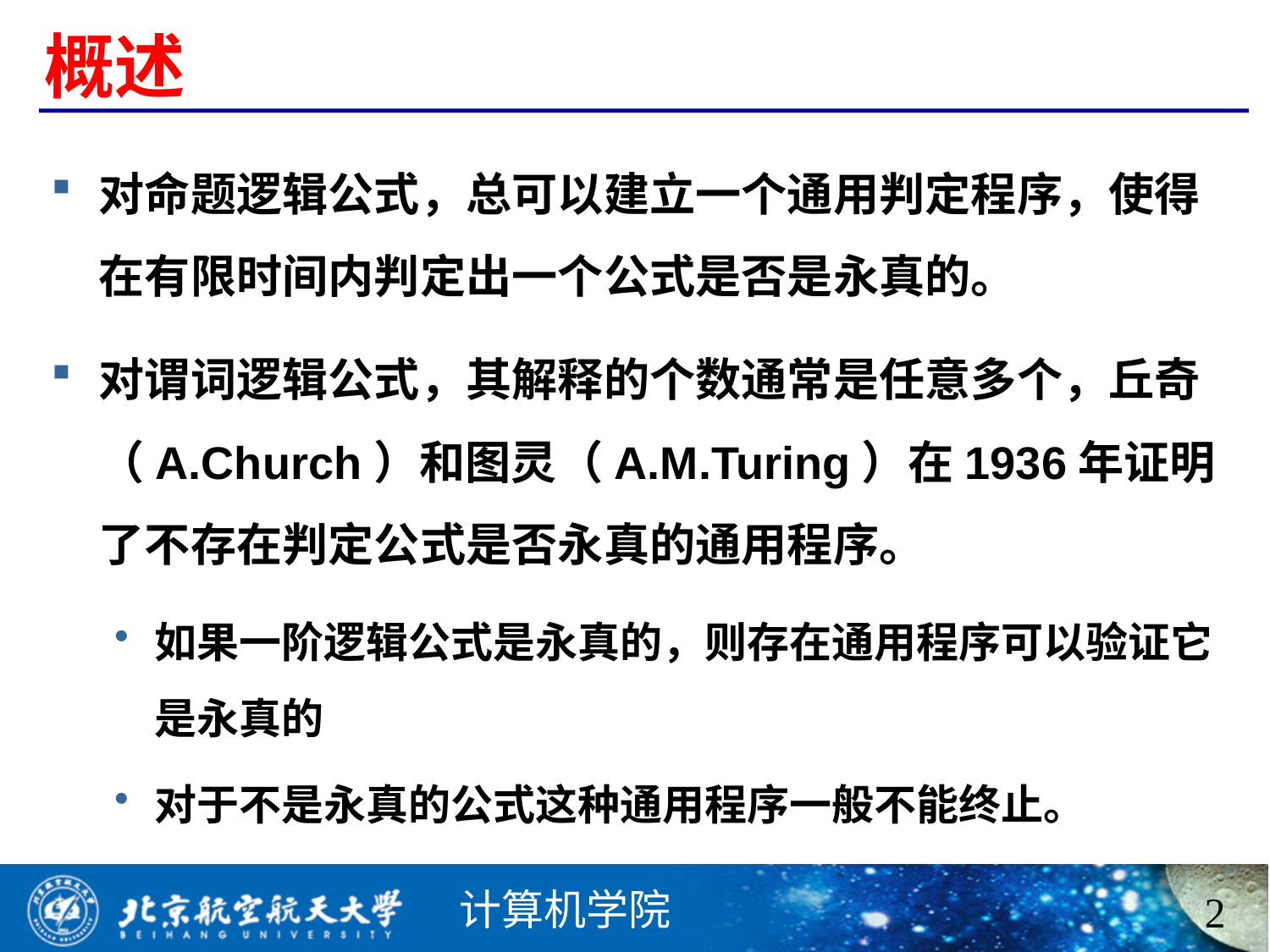

# 概述
对命题逻辑公式，总可以建立一个通用判定程序，使得在有限时间内判定出一个公式是否是永真的。
对谓词逻辑公式，其解释的个数通常是任意多个，丘奇（A.Church）和图灵（A.M.Turing）在1936年证明了不存在判定公式是否永真的通用程序。
如果一阶逻辑公式是永真的，则存在通用程序可以验证它是永真的
对于不是永真的公式这种通用程序一般不能终止。